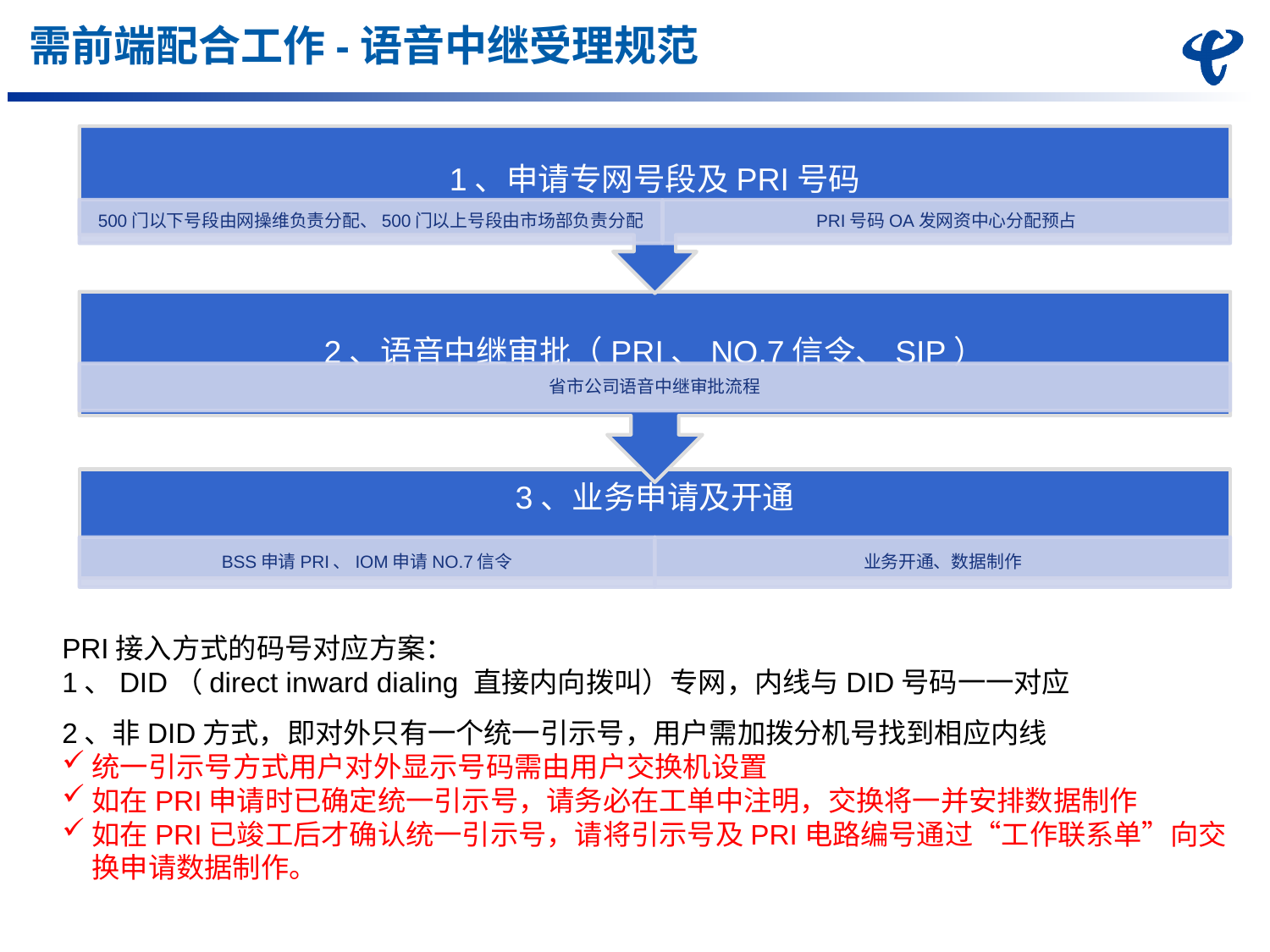

# 需前端配合工作-语音中继受理规范
3、业务申请及开通
BSS申请PRI、IOM申请NO.7信令
业务开通、数据制作
2、语音中继审批（PRI、NO.7信令、SIP）
省市公司语音中继审批流程
1、申请专网号段及PRI号码
500门以下号段由网操维负责分配、500门以上号段由市场部负责分配
PRI号码OA发网资中心分配预占
PRI接入方式的码号对应方案：
1、DID（direct inward dialing 直接内向拨叫）专网，内线与DID号码一一对应
2、非DID方式，即对外只有一个统一引示号，用户需加拨分机号找到相应内线
统一引示号方式用户对外显示号码需由用户交换机设置
如在PRI申请时已确定统一引示号，请务必在工单中注明，交换将一并安排数据制作
如在PRI已竣工后才确认统一引示号，请将引示号及PRI电路编号通过“工作联系单”向交换申请数据制作。